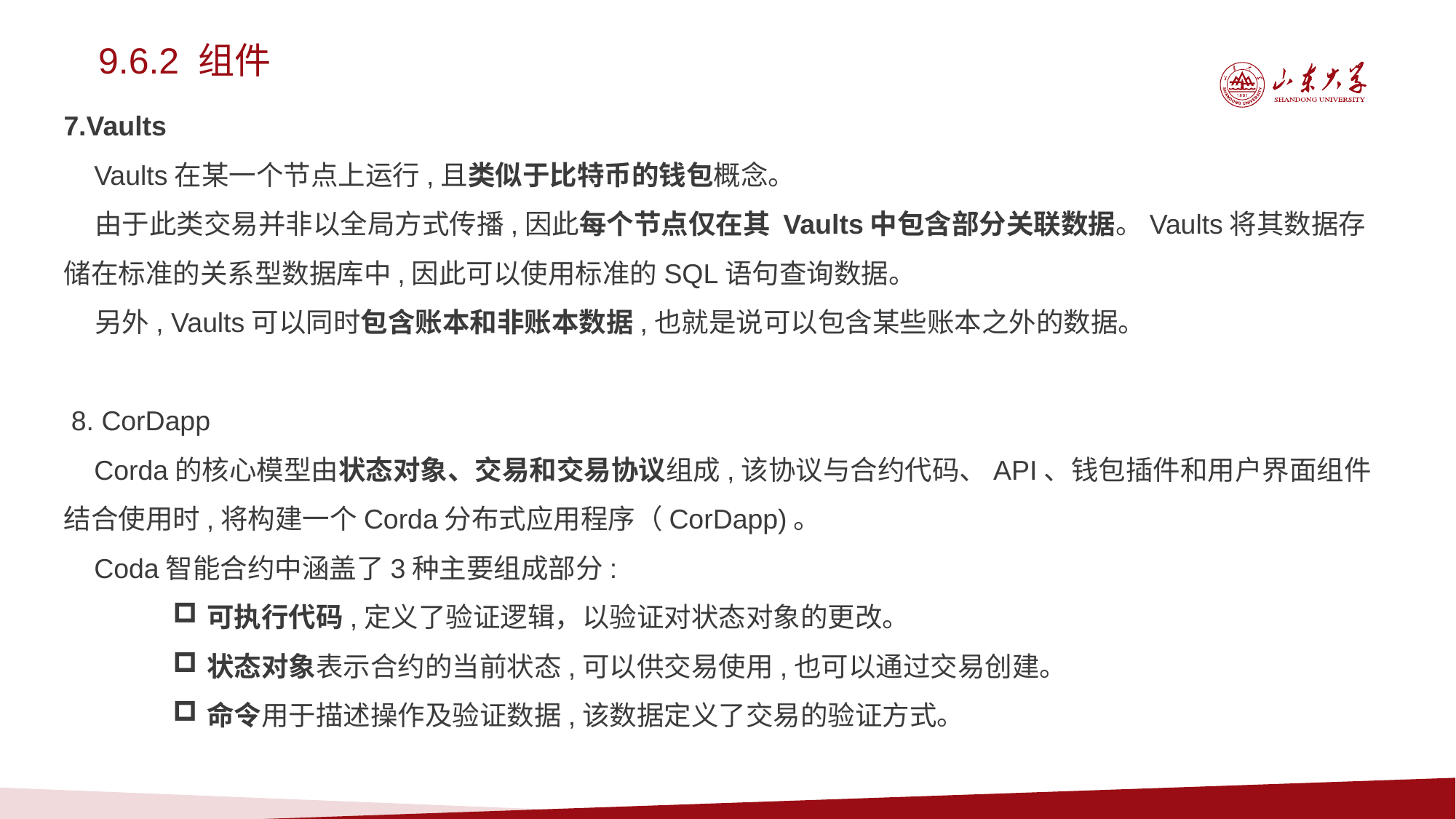

9.6.2 组件
7.Vaults
    Vaults在某一个节点上运行,且类似于比特币的钱包概念。
    由于此类交易并非以全局方式传播,因此每个节点仅在其 Vaults中包含部分关联数据。Vaults将其数据存储在标准的关系型数据库中,因此可以使用标准的SQL语句查询数据。
    另外, Vaults可以同时包含账本和非账本数据,也就是说可以包含某些账本之外的数据。

 8. CorDapp
    Corda的核心模型由状态对象、交易和交易协议组成,该协议与合约代码、API、钱包插件和用户界面组件结合使用时,将构建一个Corda分布式应用程序（CorDapp)。
    Coda智能合约中涵盖了3种主要组成部分:
可执行代码,定义了验证逻辑，以验证对状态对象的更改。
状态对象表示合约的当前状态,可以供交易使用,也可以通过交易创建。
命令用于描述操作及验证数据,该数据定义了交易的验证方式。